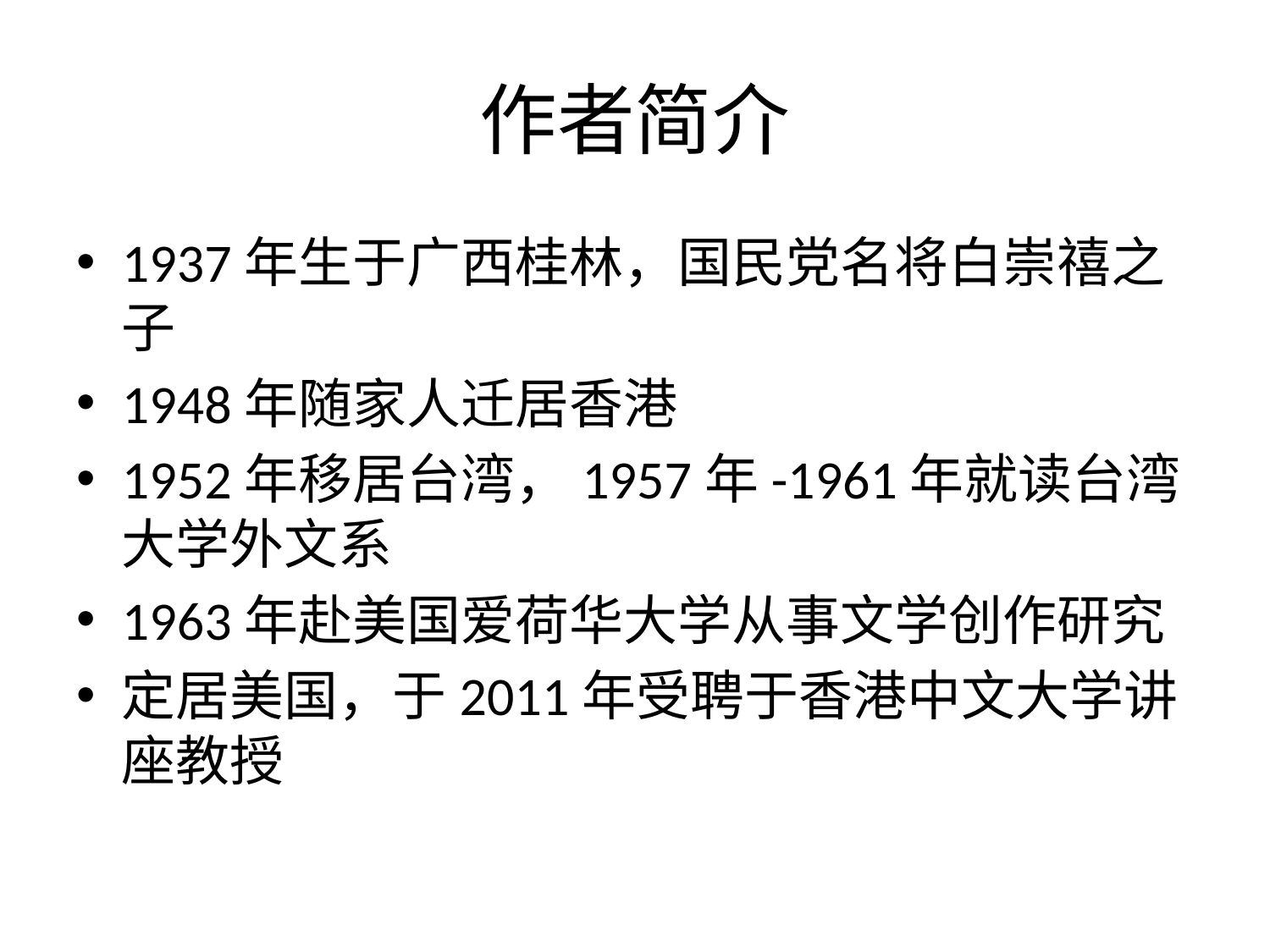

# 作者简介
1937年生于广西桂林，国民党名将白崇禧之子
1948年随家人迁居香港
1952年移居台湾，1957年-1961年就读台湾大学外文系
1963年赴美国爱荷华大学从事文学创作研究
定居美国，于2011年受聘于香港中文大学讲座教授